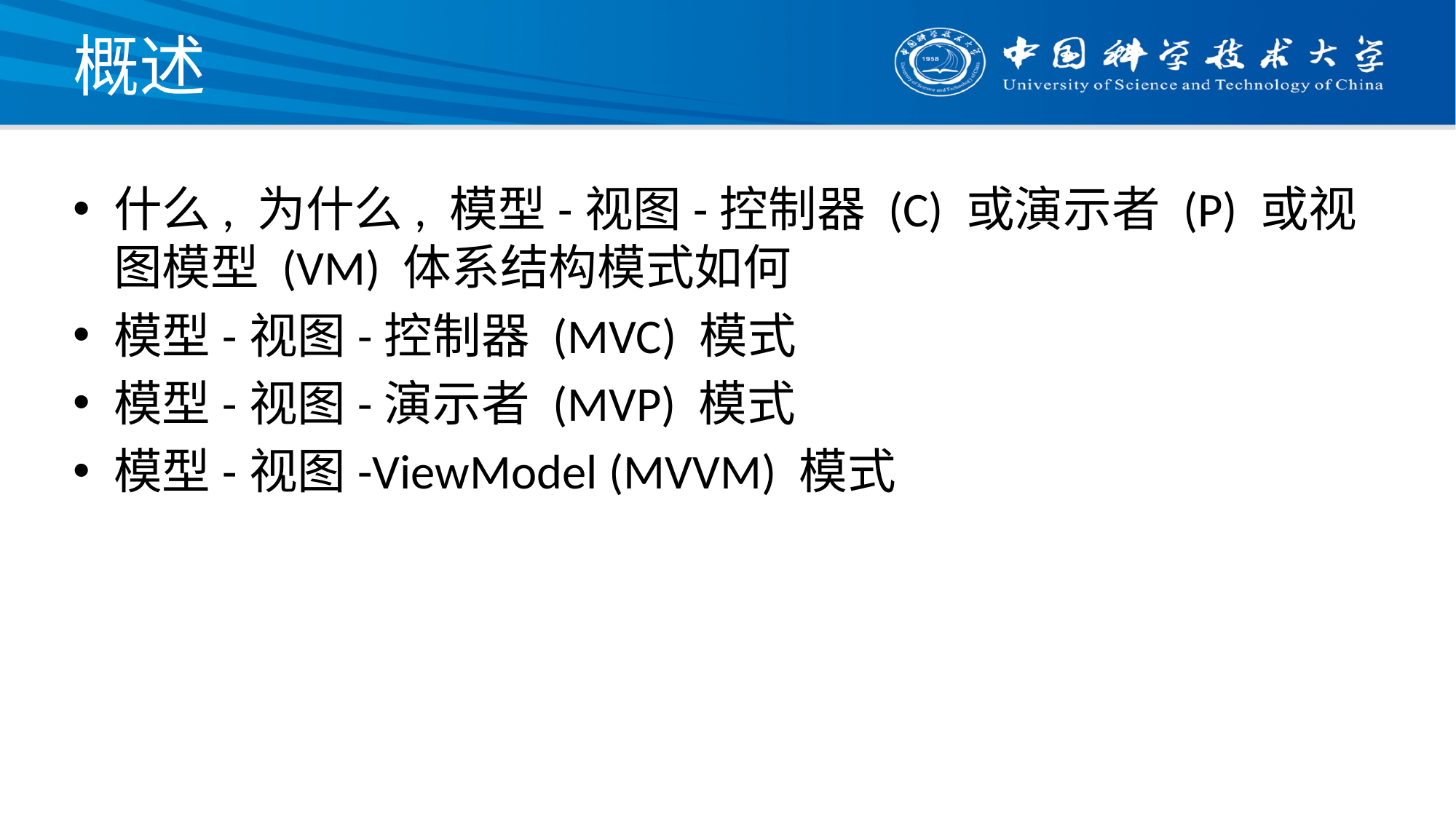

# 概述
什么, 为什么, 模型-视图-控制器 (C) 或演示者 (P) 或视图模型 (VM) 体系结构模式如何
模型-视图-控制器 (MVC) 模式
模型-视图-演示者 (MVP) 模式
模型-视图-ViewModel (MVVM) 模式